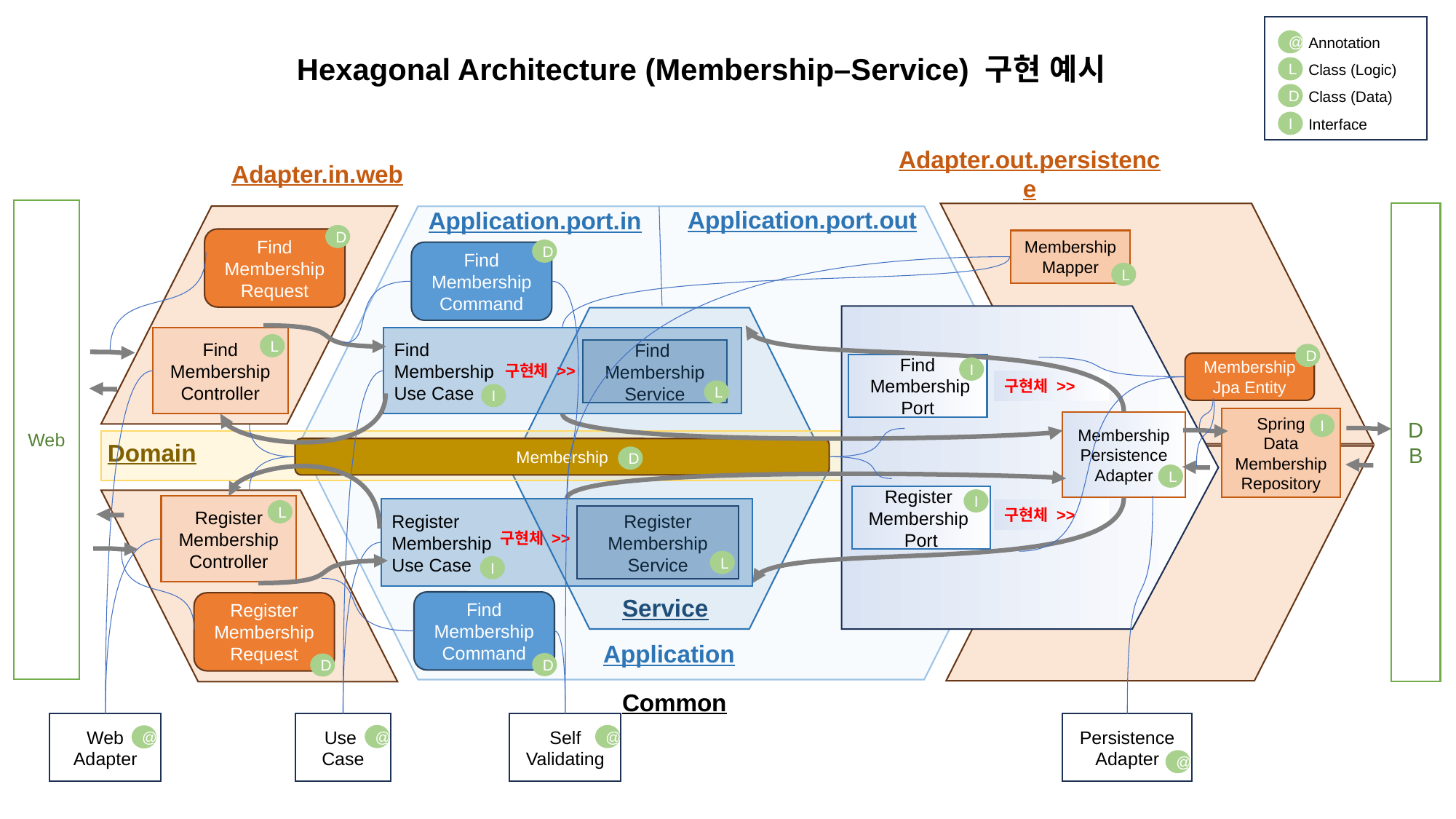

Annotation
        Class (Logic)
        Class (Data)
        Interface
@
Hexagonal Architecture (Membership–Service) 구현 예시
L
D
I
Adapter.in.web
Adapter.out.persistence
Web
Application.port.out
Application.port.in
DB

D
Find
Membership
Request
Membership
Mapper
D
Find
Membership Command
L

Find
  Membership
Port
구현체 >>
Membership
Persistence
Adapter
Register  Membership
Port
구현체 >>
Find Membership Controller
Find
Membership
Use Case
구현체 >>
Find
Membership
Service
L
D
Membership
Jpa Entity
I
L
I
Spring
Data
Membership
Repository
I

Membership
Domain

D
L
I

Register Membership Controller
Register
Membership
Use Case
Register Membership Service
구현체 >>
L
L
I
Service
Find
Membership Command
Register
Membership
Request
Application
D
D
Common
Web
Adapter
Use
Case
Self
Validating
Persistence Adapter
@
@
@
@